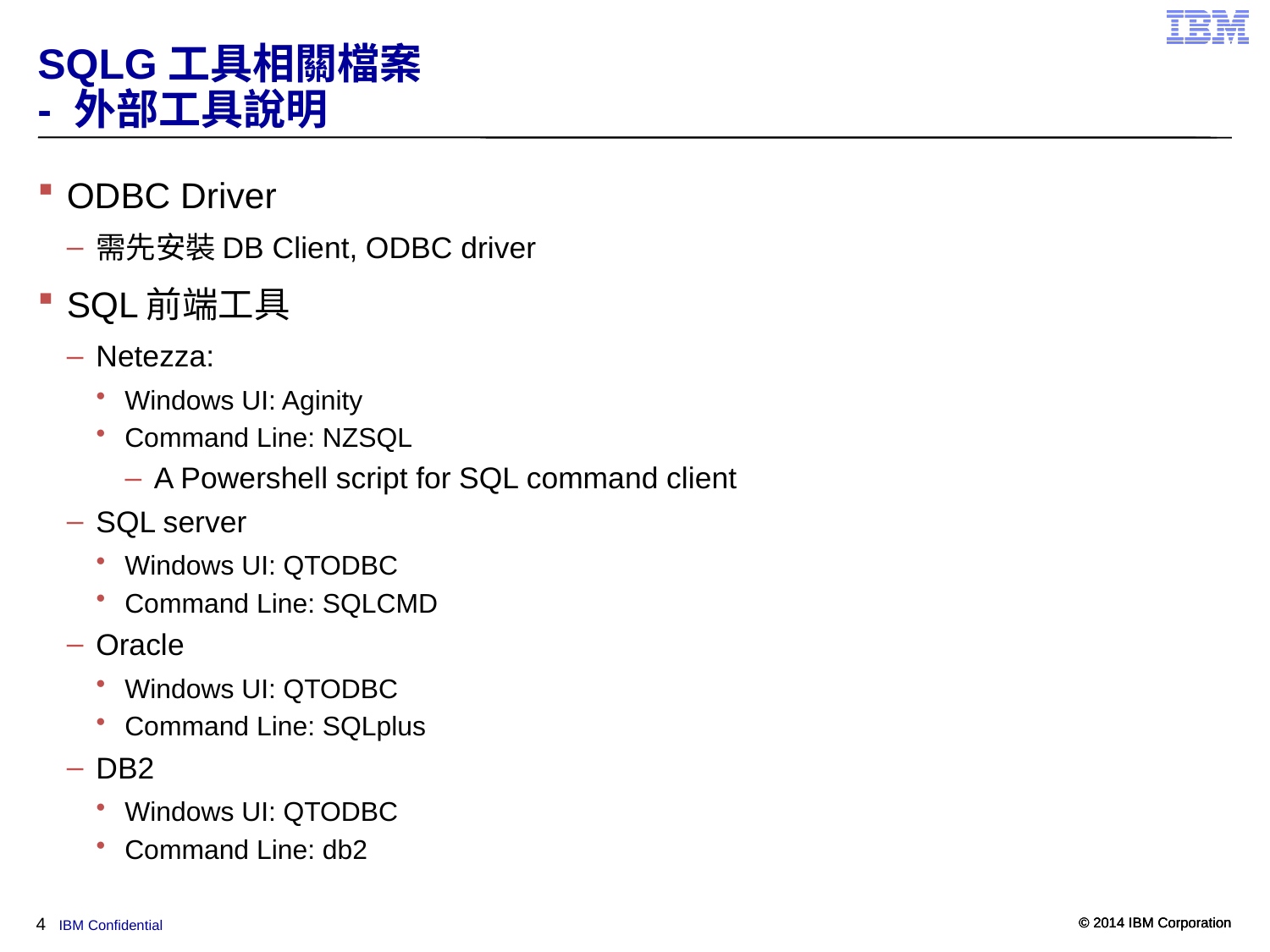

# SQLG工具相關檔案 - 外部工具說明
ODBC Driver
需先安裝DB Client, ODBC driver
SQL前端工具
Netezza:
Windows UI: Aginity
Command Line: NZSQL
A Powershell script for SQL command client
SQL server
Windows UI: QTODBC
Command Line: SQLCMD
Oracle
Windows UI: QTODBC
Command Line: SQLplus
DB2
Windows UI: QTODBC
Command Line: db2